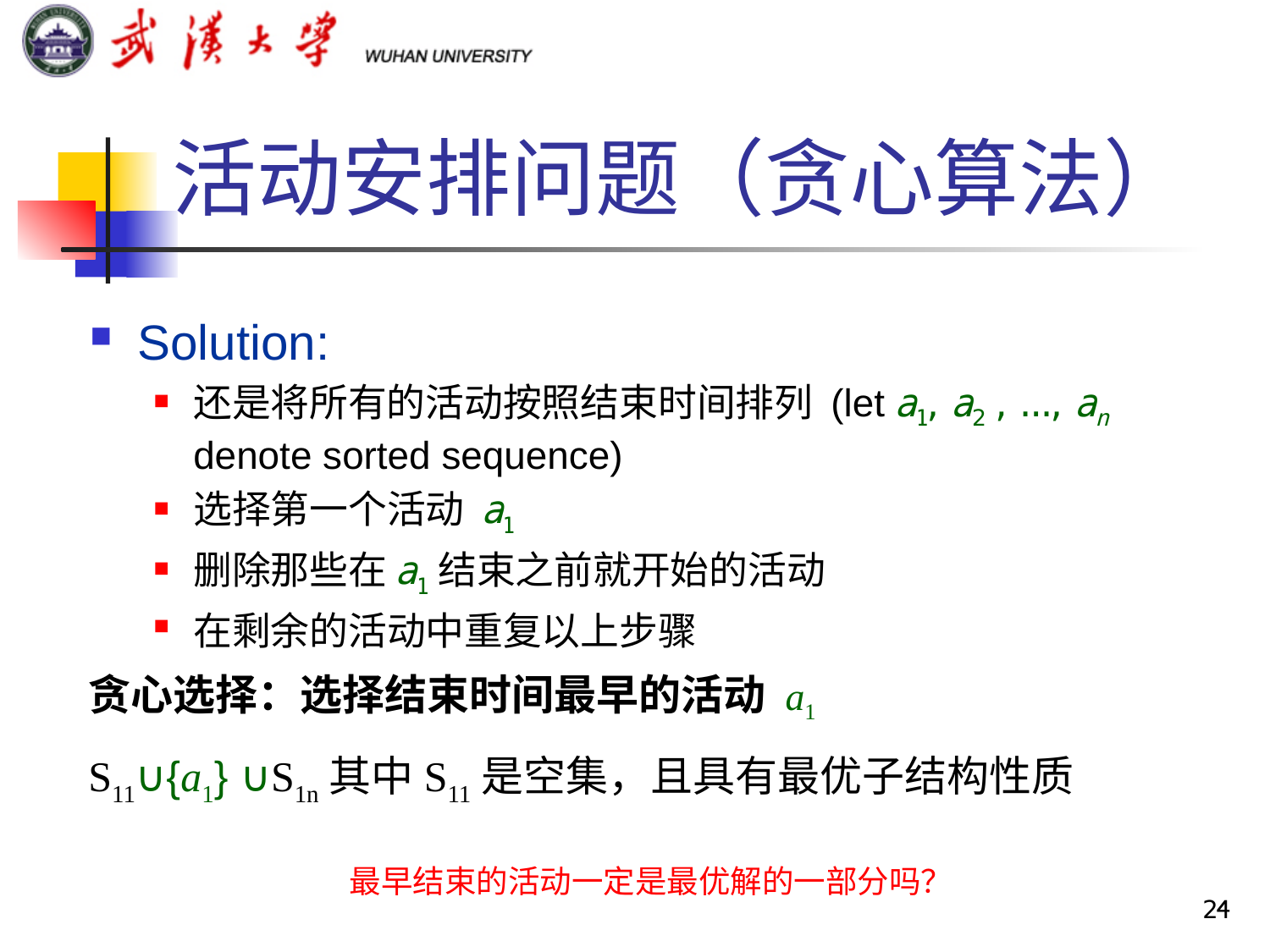

# 活动安排问题（贪心算法）
Solution:
还是将所有的活动按照结束时间排列 (let a1, a2 , …, an denote sorted sequence)
选择第一个活动 a1
删除那些在a1结束之前就开始的活动
在剩余的活动中重复以上步骤
贪心选择：选择结束时间最早的活动 a1
S11∪{a1} ∪S1n其中S11是空集，且具有最优子结构性质
最早结束的活动一定是最优解的一部分吗？
24